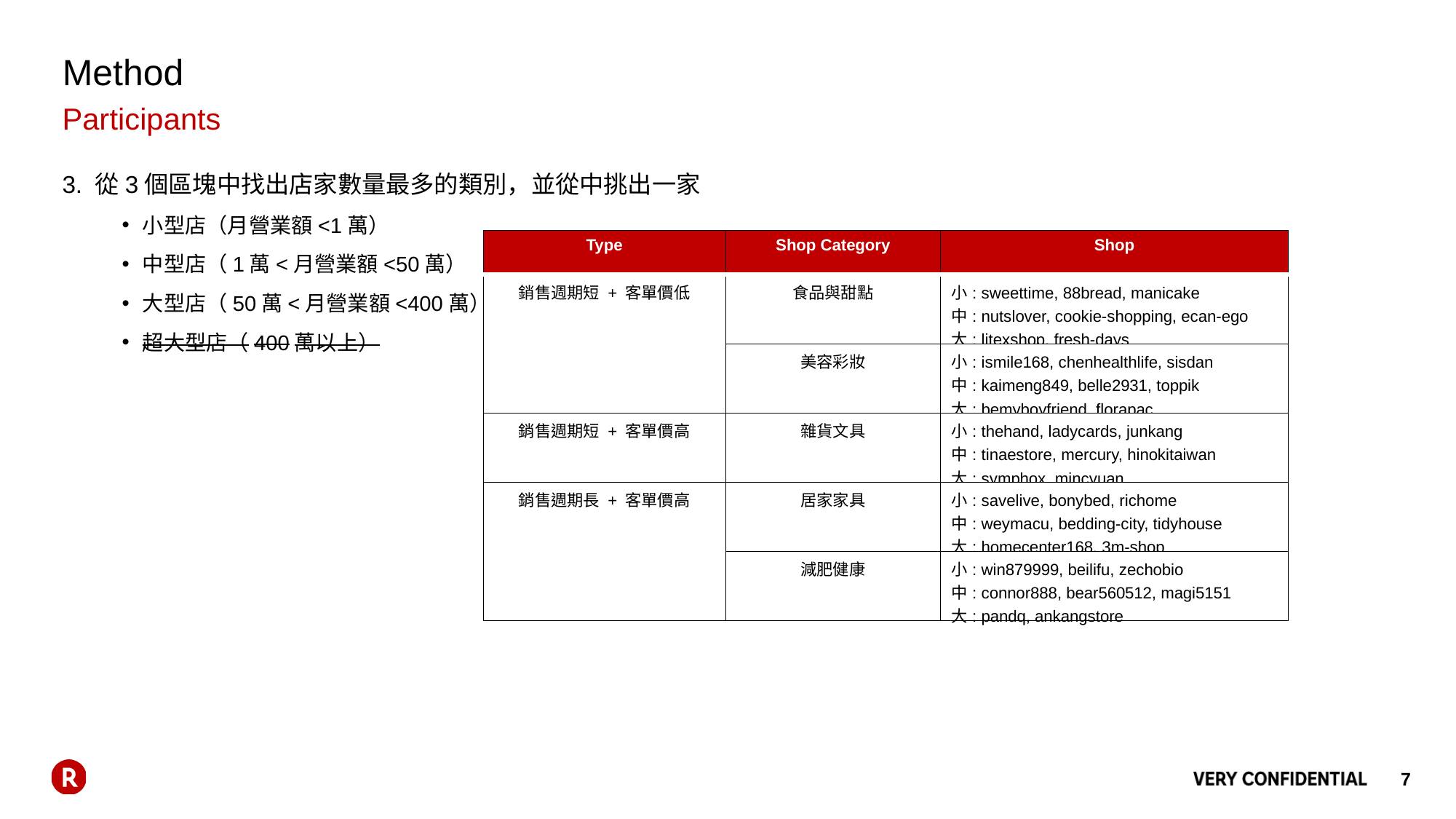

# Method
Participants
3. 從3個區塊中找出店家數量最多的類別，並從中挑出一家
小型店（月營業額<1萬）
中型店（1萬<月營業額<50萬）
大型店（50萬<月營業額<400萬）
超大型店（400萬以上）

| Type | Shop Category | Shop |
| --- | --- | --- |
| 銷售週期短 + 客單價低 | 食品與甜點 | 小: sweettime, 88bread, manicake 中: nutslover, cookie-shopping, ecan-ego 大: litexshop, fresh-days |
|  | 美容彩妝 | 小: ismile168, chenhealthlife, sisdan 中: kaimeng849, belle2931, toppik 大: bemyboyfriend, florapac |
| 銷售週期短 + 客單價高 | 雜貨文具 | 小: thehand, ladycards, junkang 中: tinaestore, mercury, hinokitaiwan 大: symphox, mincyuan |
| 銷售週期長 + 客單價高 | 居家家具 | 小: savelive, bonybed, richome 中: weymacu, bedding-city, tidyhouse 大: homecenter168, 3m-shop |
|  | 減肥健康 | 小: win879999, beilifu, zechobio 中: connor888, bear560512, magi5151 大: pandq, ankangstore |